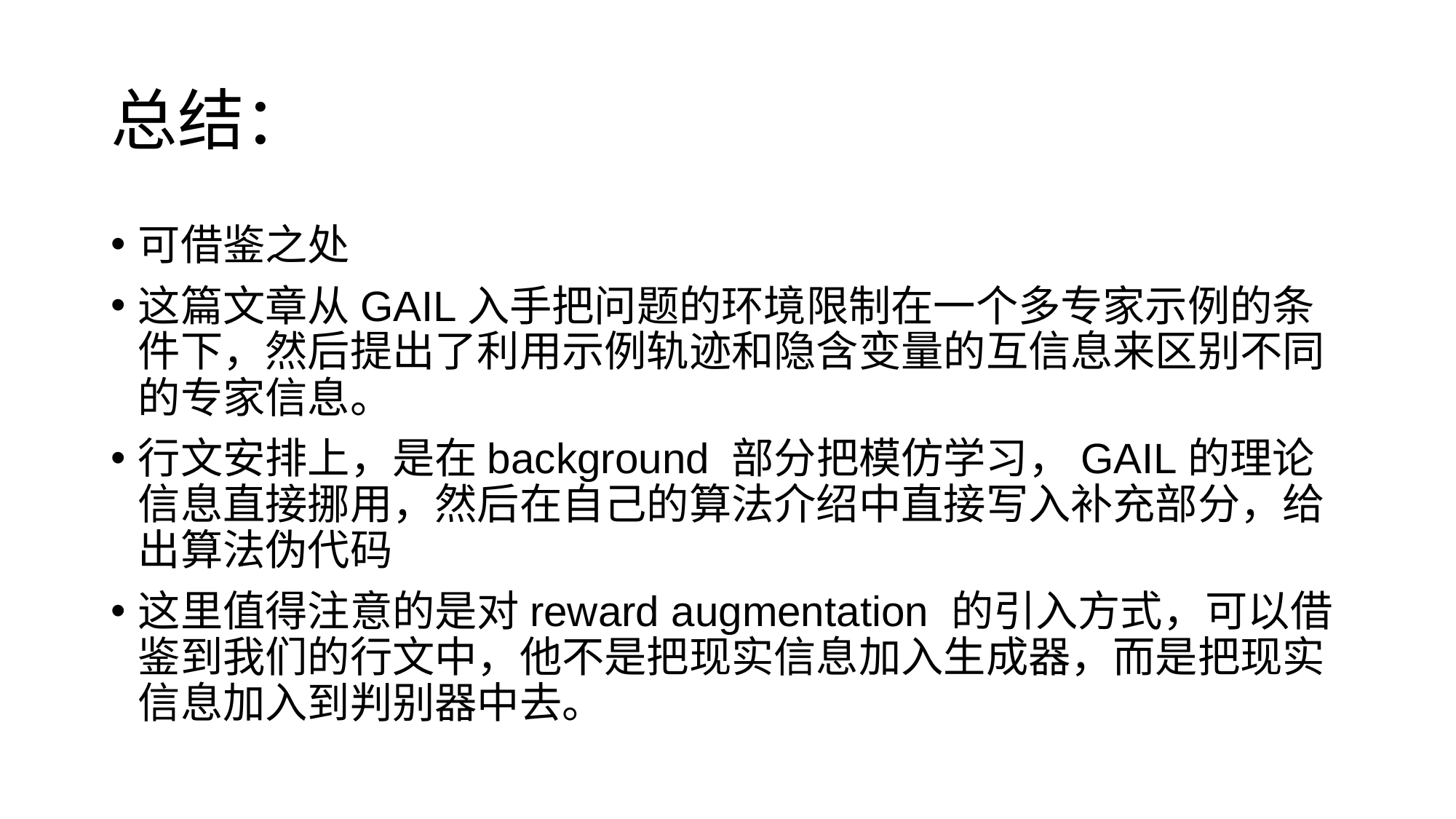

# 总结：
可借鉴之处
这篇文章从GAIL入手把问题的环境限制在一个多专家示例的条件下，然后提出了利用示例轨迹和隐含变量的互信息来区别不同的专家信息。
行文安排上，是在background 部分把模仿学习，GAIL的理论信息直接挪用，然后在自己的算法介绍中直接写入补充部分，给出算法伪代码
这里值得注意的是对reward augmentation 的引入方式，可以借鉴到我们的行文中，他不是把现实信息加入生成器，而是把现实信息加入到判别器中去。